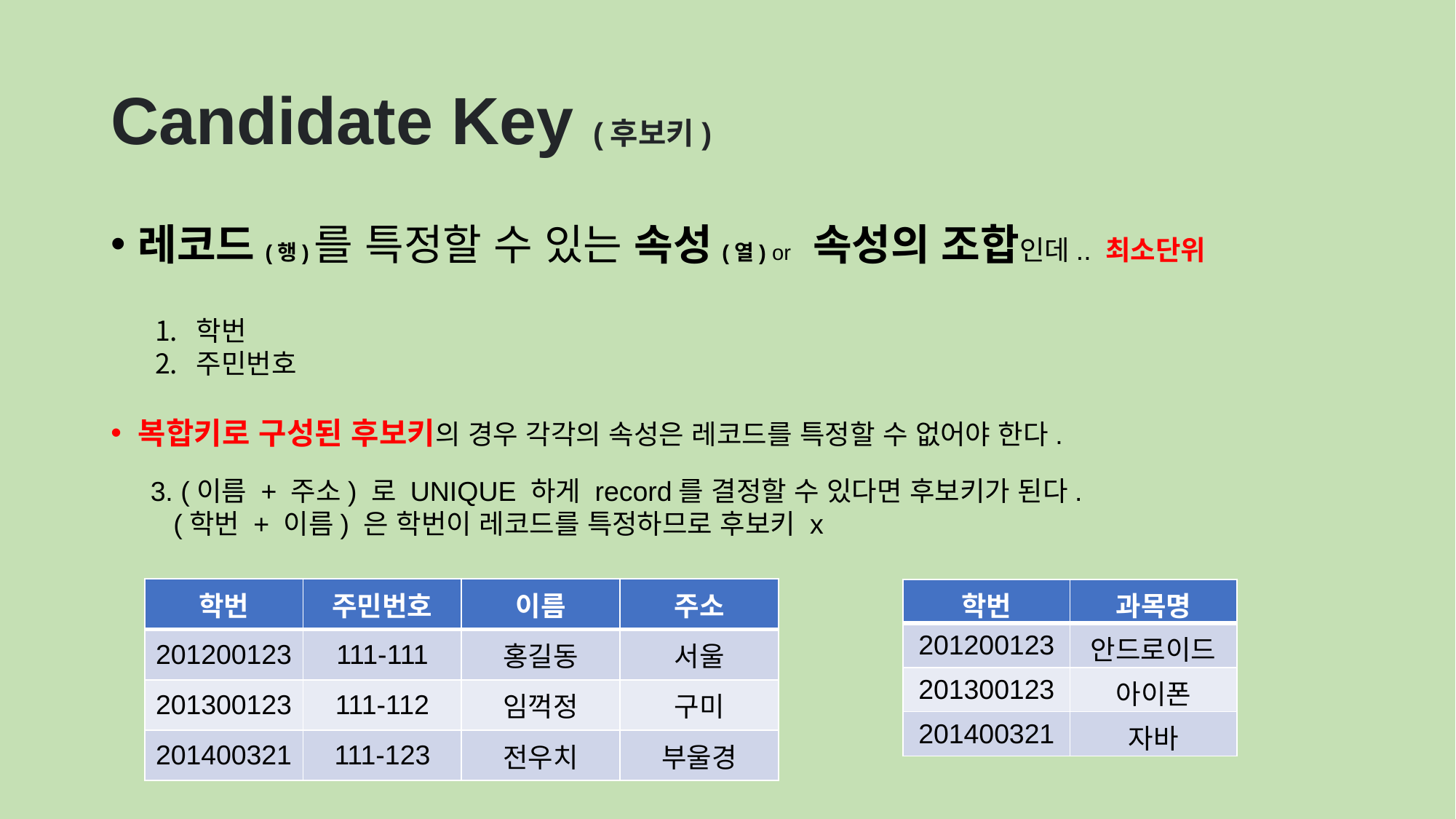

# Candidate Key (후보키)
레코드(행)를 특정할 수 있는 속성(열) or 속성의 조합인데.. 최소단위

복합키로 구성된 후보키의 경우 각각의 속성은 레코드를 특정할 수 없어야 한다.
학번
주민번호
3. (이름 + 주소) 로 UNIQUE 하게 record를 결정할 수 있다면 후보키가 된다.
   (학번 + 이름) 은 학번이 레코드를 특정하므로 후보키 x
| 학번 | 주민번호 | 이름 | 주소 |
| --- | --- | --- | --- |
| 201200123 | 111-111 | 홍길동 | 서울 |
| 201300123 | 111-112 | 임꺽정 | 구미 |
| 201400321 | 111-123 | 전우치 | 부울경 |
| 학번 | 과목명 |
| --- | --- |
| 201200123 | 안드로이드 |
| 201300123 | 아이폰 |
| 201400321 | 자바 |